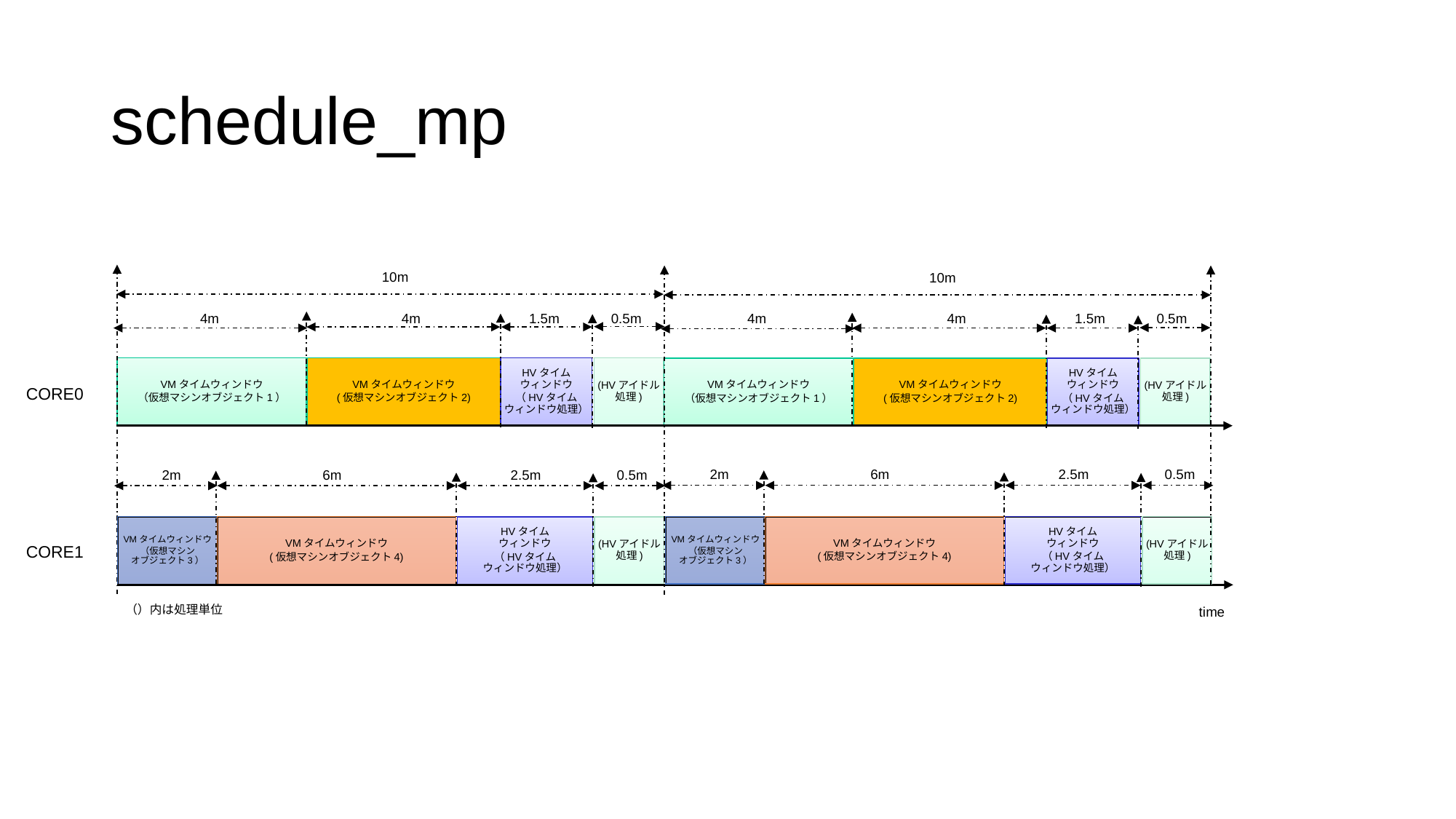

# schedule_mp
10m
10m
4m
4m
1.5m
0.5m
4m
4m
1.5m
0.5m
VMタイムウィンドウ
（仮想マシンオブジェクト1）
VMタイムウィンドウ
(仮想マシンオブジェクト2)
HVタイム
ウィンドウ
（HVタイム
ウィンドウ処理）
(HVアイドル
処理)
VMタイムウィンドウ
（仮想マシンオブジェクト1）
VMタイムウィンドウ
(仮想マシンオブジェクト2)
HVタイム
ウィンドウ
（HVタイム
ウィンドウ処理）
(HVアイドル
処理)
CORE0
2m
6m
2.5m
0.5m
2m
6m
2.5m
0.5m
VMタイムウィンドウ
（仮想マシン
オブジェクト3）
VMタイムウィンドウ
(仮想マシンオブジェクト4)
HVタイム
ウィンドウ
（HVタイム
ウィンドウ処理）
(HVアイドル
処理)
VMタイムウィンドウ
（仮想マシン
オブジェクト3）
VMタイムウィンドウ
(仮想マシンオブジェクト4)
HVタイム
ウィンドウ
（HVタイム
ウィンドウ処理）
(HVアイドル
処理)
CORE1
（）内は処理単位
time